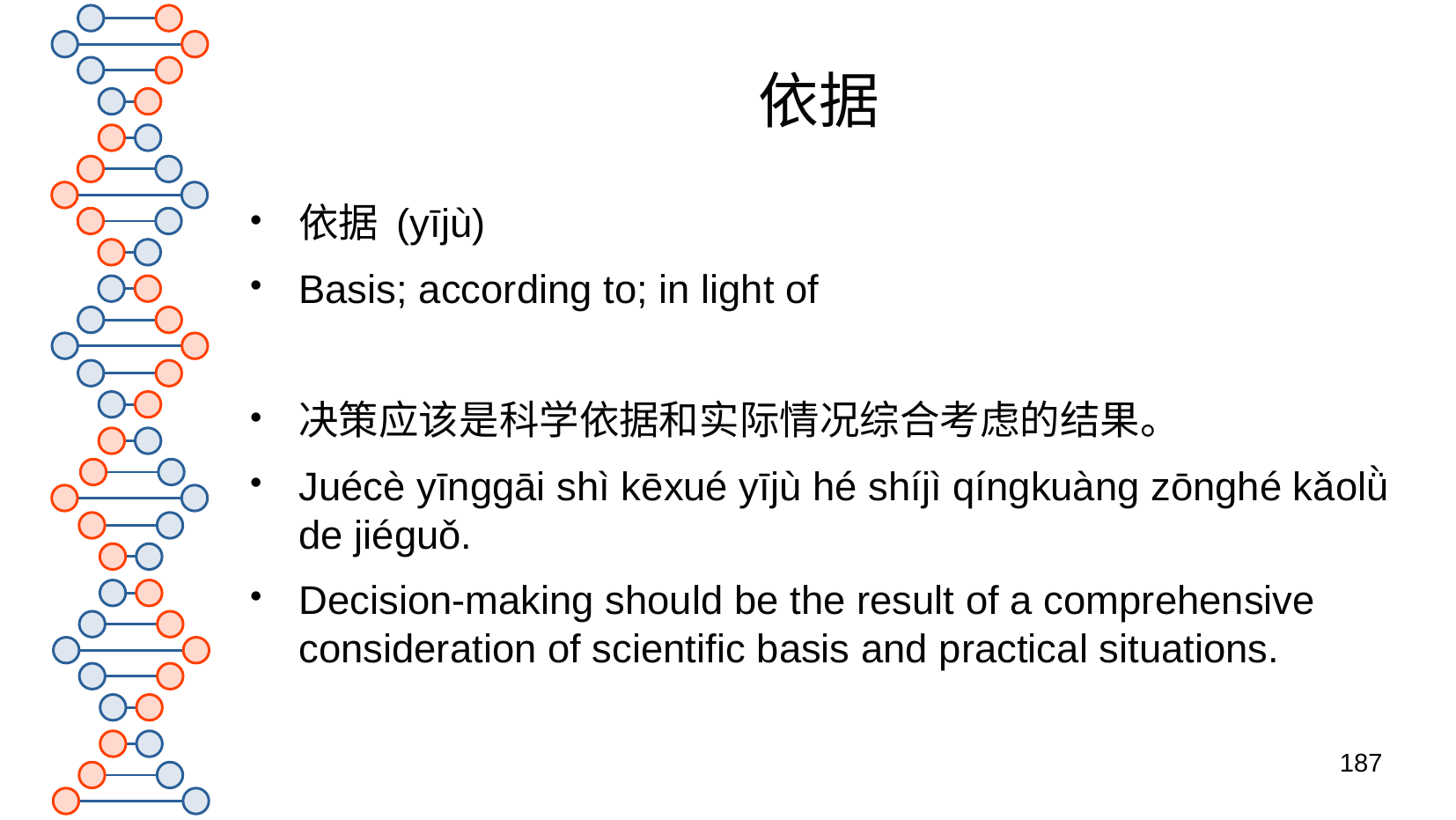

# 依据
依据 (yījù)
Basis; according to; in light of

决策应该是科学依据和实际情况综合考虑的结果。
Juécè yīnggāi shì kēxué yījù hé shíjì qíngkuàng zōnghé kǎolǜ de jiéguǒ.
Decision-making should be the result of a comprehensive consideration of scientific basis and practical situations.

187